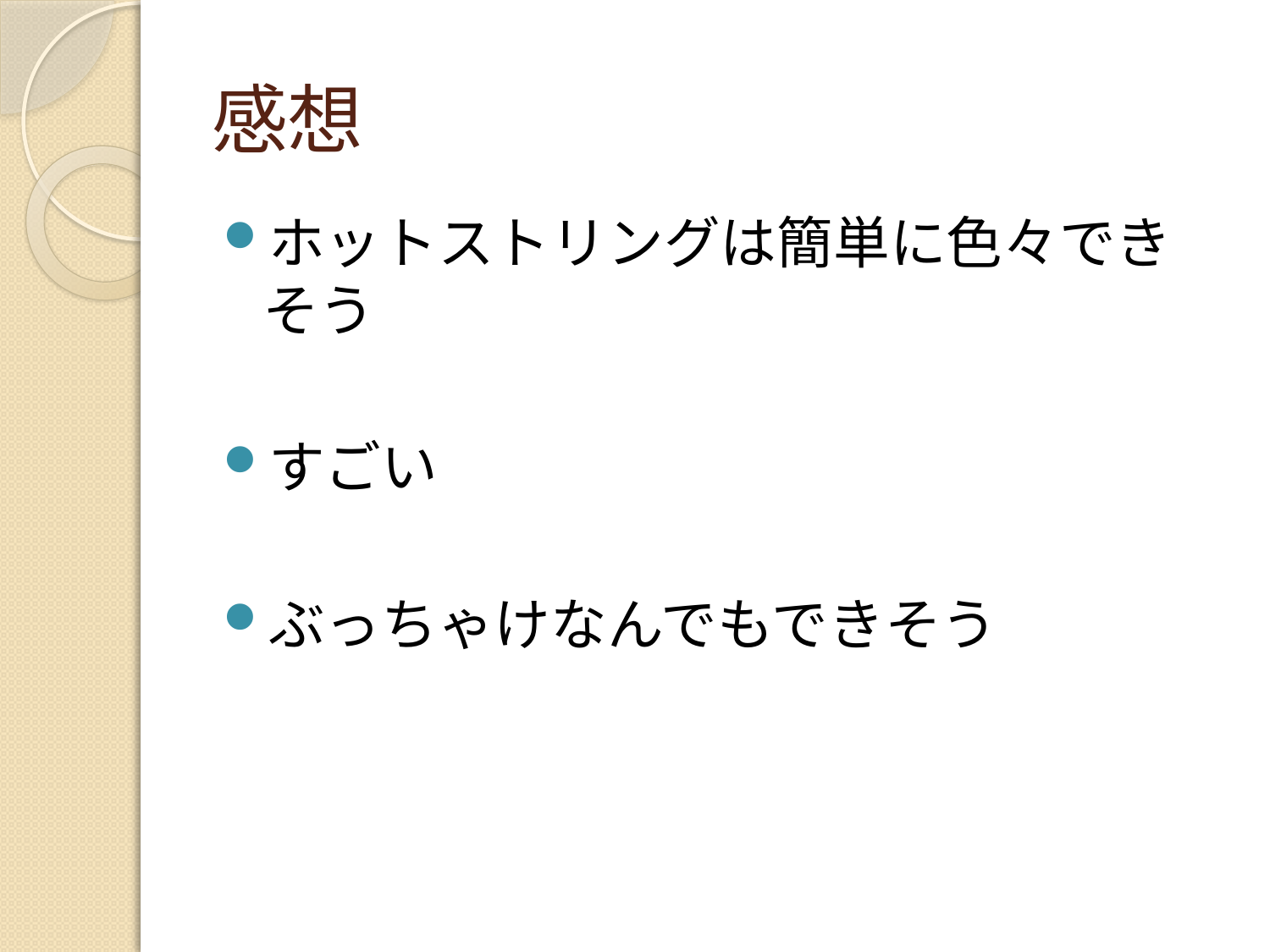

# 感想
ホットストリングは簡単に色々できそう

すごい

ぶっちゃけなんでもできそう